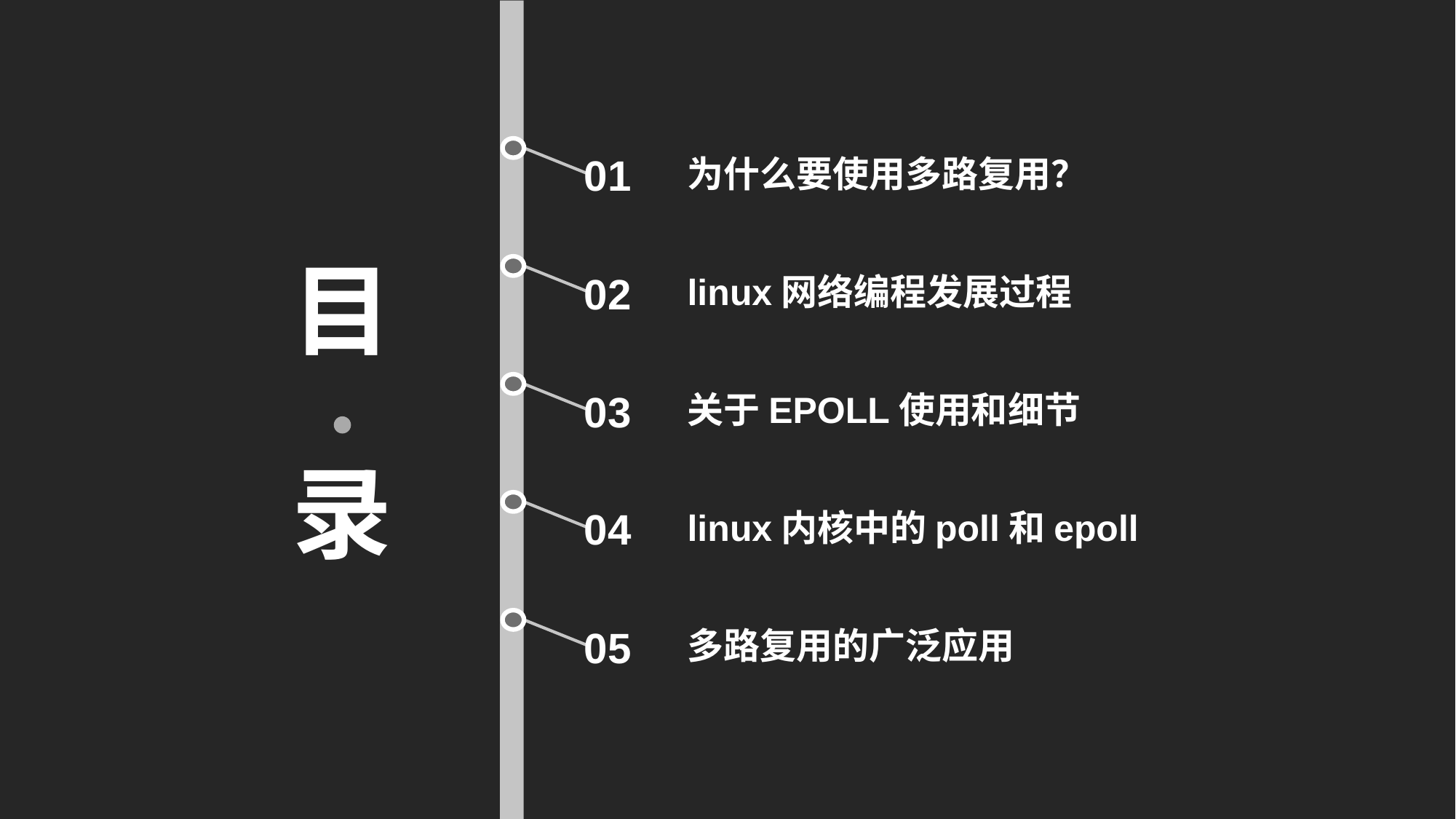

为什么要使用多路复用？

01
linux网络编程发展过程

02
目
关于EPOLL使用和细节

03

录
linux内核中的poll和epoll

04
多路复用的广泛应用

05